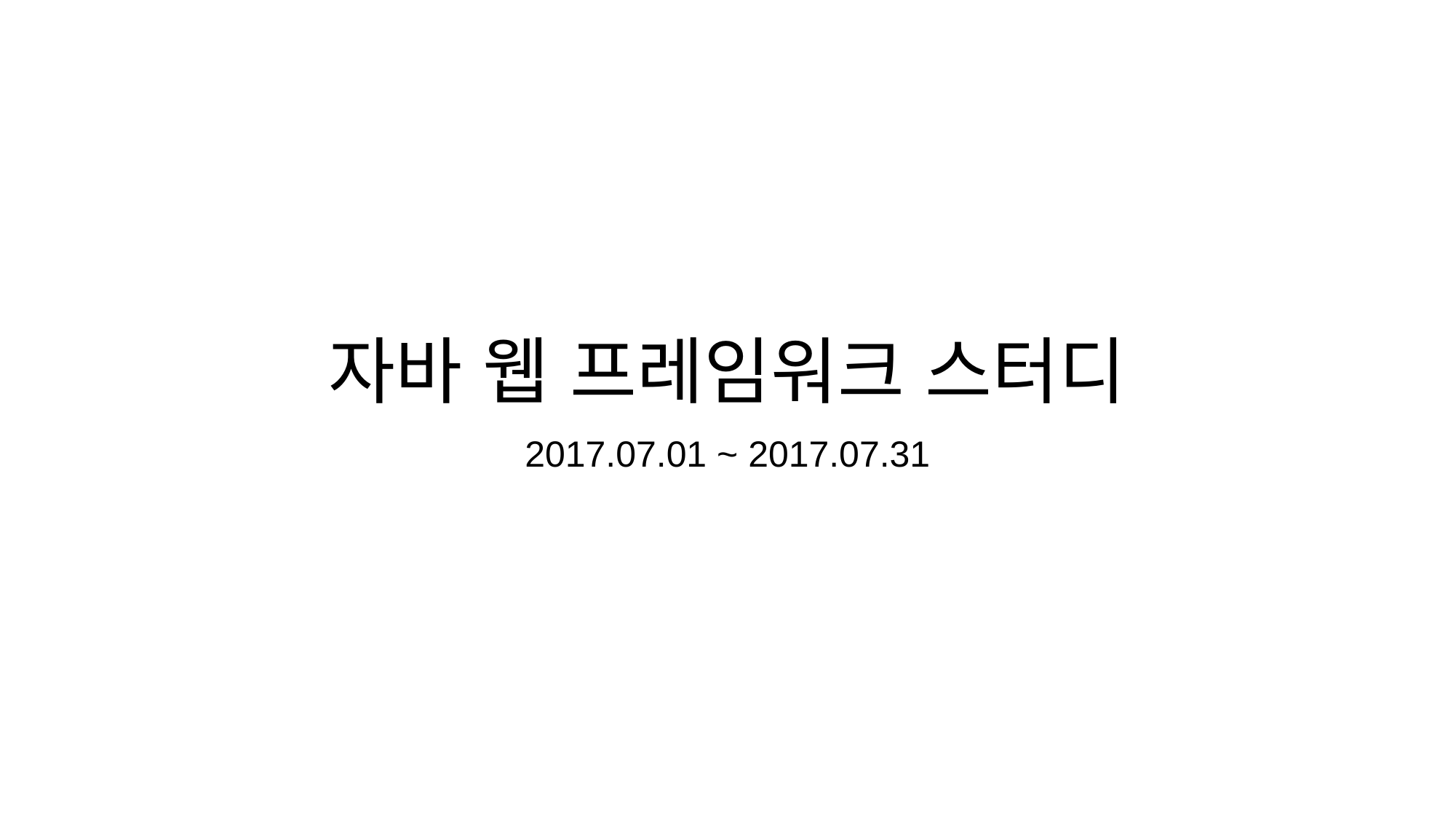

# 자바 웹 프레임워크 스터디
2017.07.01 ~ 2017.07.31